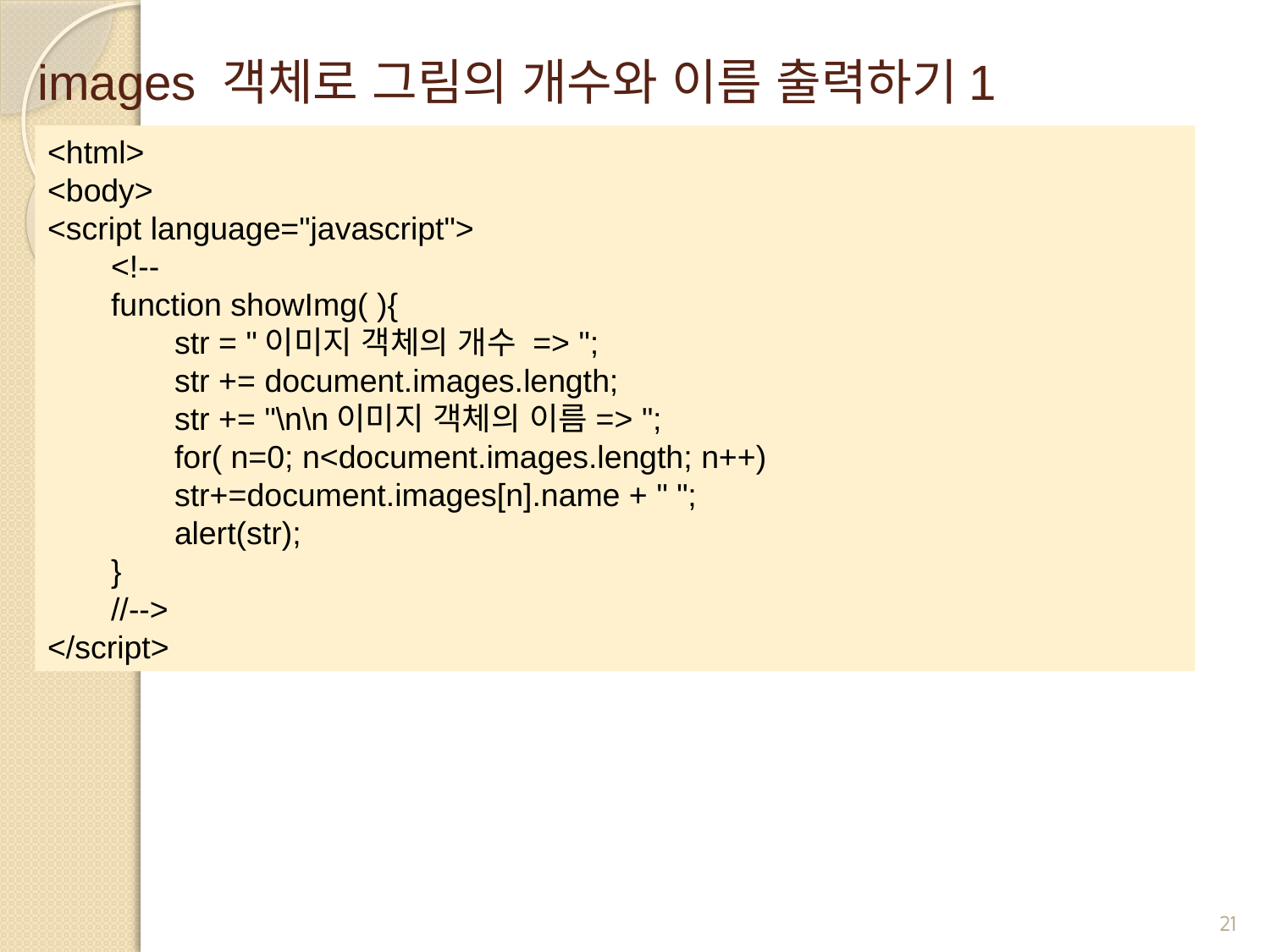

# images 객체로 그림의 개수와 이름 출력하기1
<html>
<body>
<script language="javascript">
<!--
function showImg( ){
str = "이미지 객체의 개수 => ";
str += document.images.length;
str += "\n\n이미지 객체의 이름=> ";
for( n=0; n<document.images.length; n++)
str+=document.images[n].name + " ";
alert(str);
}
//-->
</script>
21